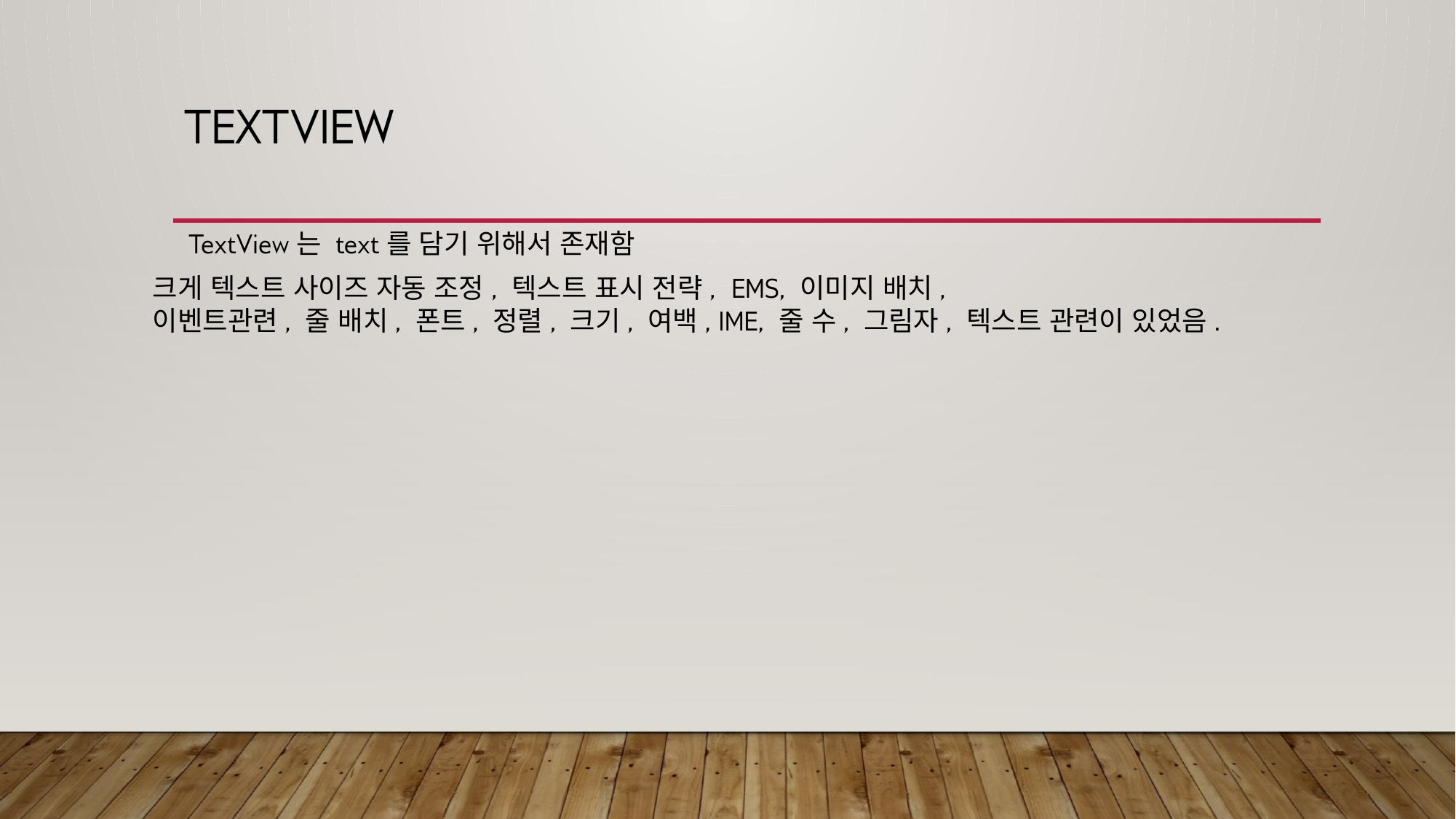

# TextView
TextView는 text를 담기 위해서 존재함
크게 텍스트 사이즈 자동 조정, 텍스트 표시 전략,  EMS, 이미지 배치,
이벤트관련, 줄 배치, 폰트, 정렬, 크기, 여백, IME, 줄 수, 그림자, 텍스트 관련이 있었음.